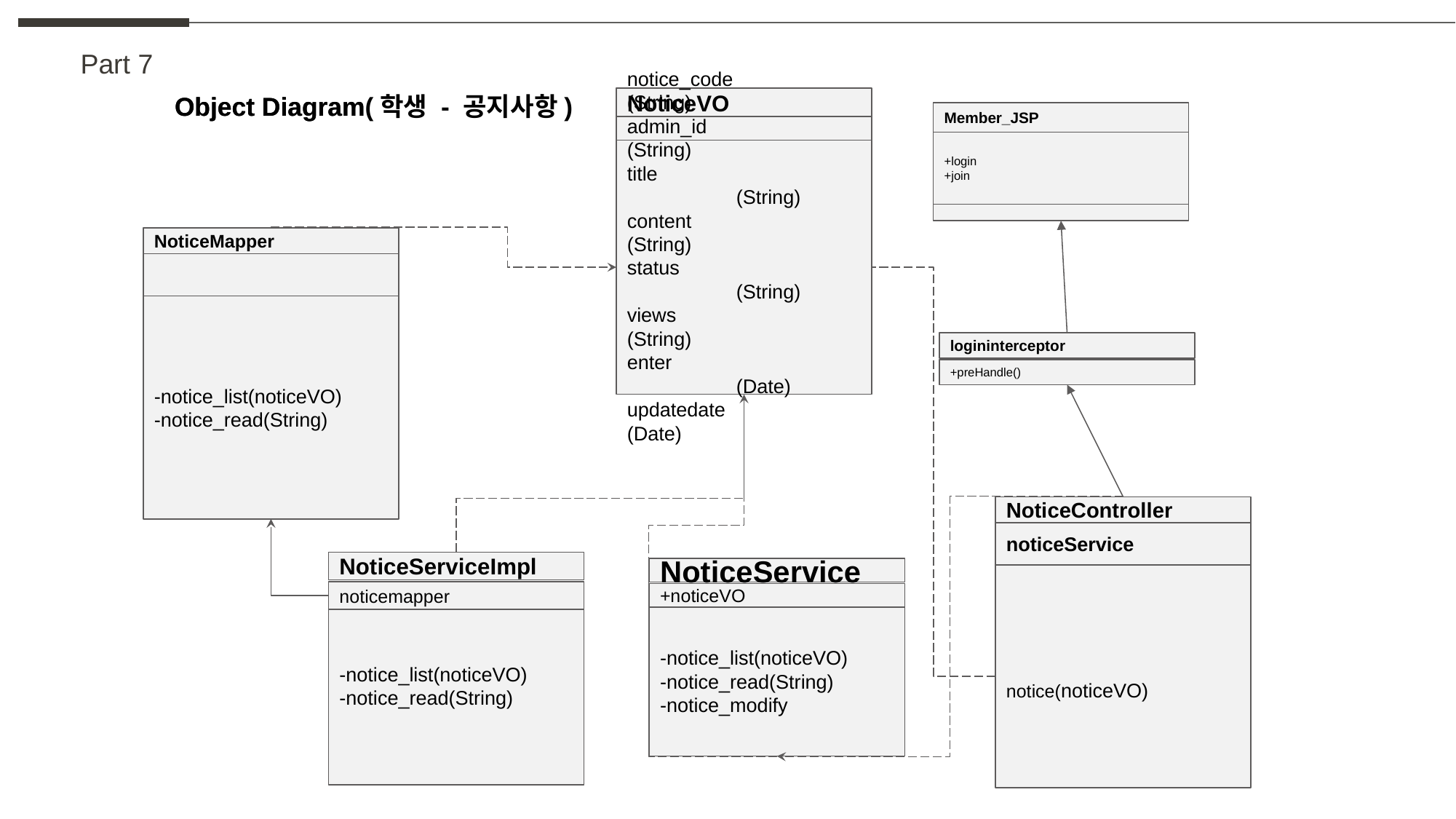

Part 7
Object Diagram
Object Diagram(학생 - 공지사항)
NoticeVO

notice_code		(String)
admin_id		(String)
title 			(String)
content		(String)
status			(String)
views 		(String)
enter 			(Date)
updatedate		(Date)

Member_JSP
+login
+join

NoticeMapper

-notice_list(noticeVO)
-notice_read(String)
logininterceptor
+preHandle()
NoticeController
noticeService

notice(noticeVO)
NoticeServiceImpl
NoticeService
noticemapper
+noticeVO
-notice_list(noticeVO)
-notice_read(String)
-notice_modify
-notice_list(noticeVO)
-notice_read(String)